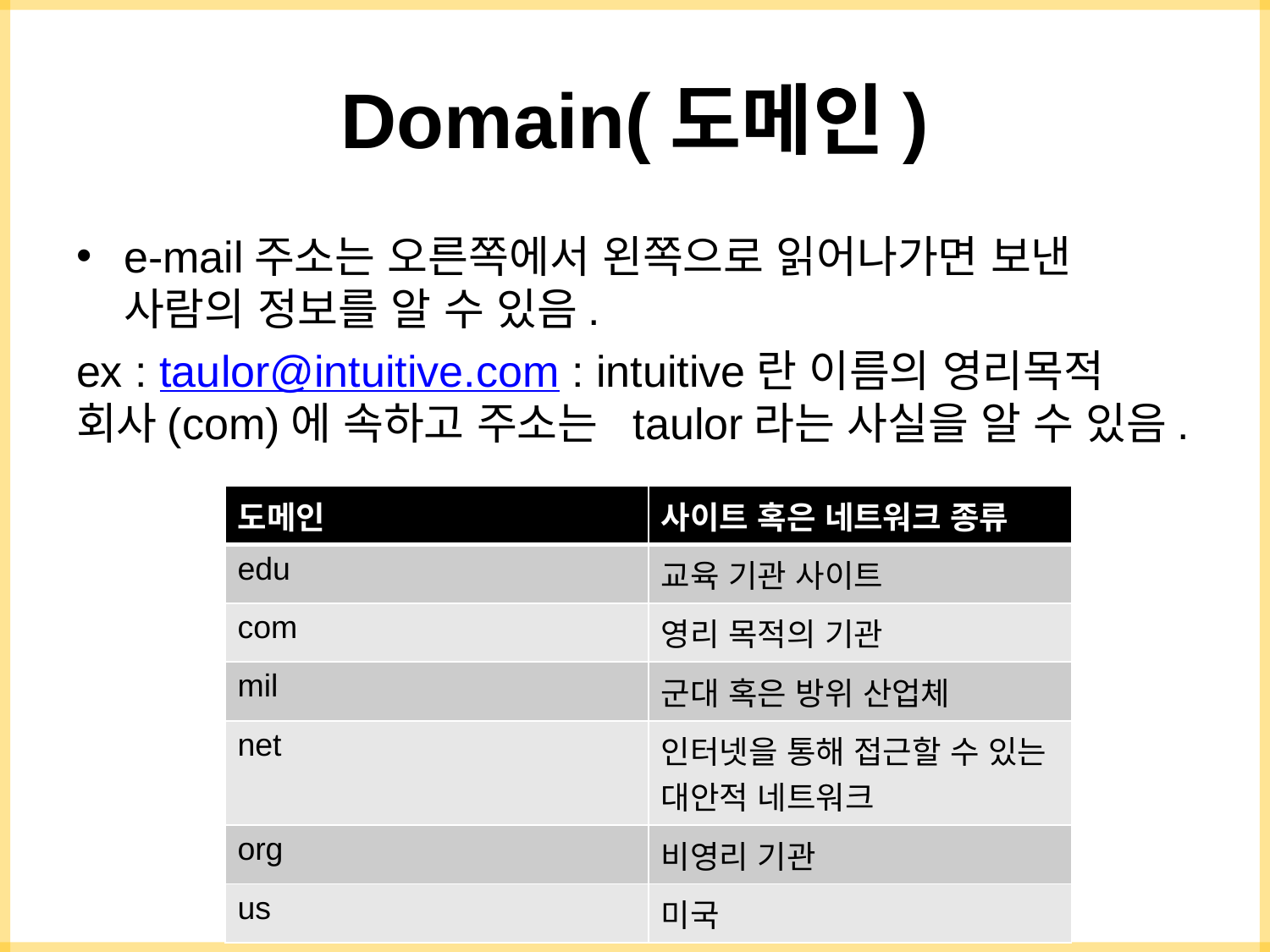

# Domain(도메인)
e-mail주소는 오른쪽에서 왼쪽으로 읽어나가면 보낸 사람의 정보를 알 수 있음.
ex : taulor@intuitive.com : intuitive란 이름의 영리목적 회사(com)에 속하고 주소는  taulor라는 사실을 알 수 있음.

| 도메인 | 사이트 혹은 네트워크 종류 |
| --- | --- |
| edu | 교육 기관 사이트 |
| com | 영리 목적의 기관 |
| mil | 군대 혹은 방위 산업체 |
| net | 인터넷을 통해 접근할 수 있는 대안적 네트워크 |
| org | 비영리 기관 |
| us | 미국 |